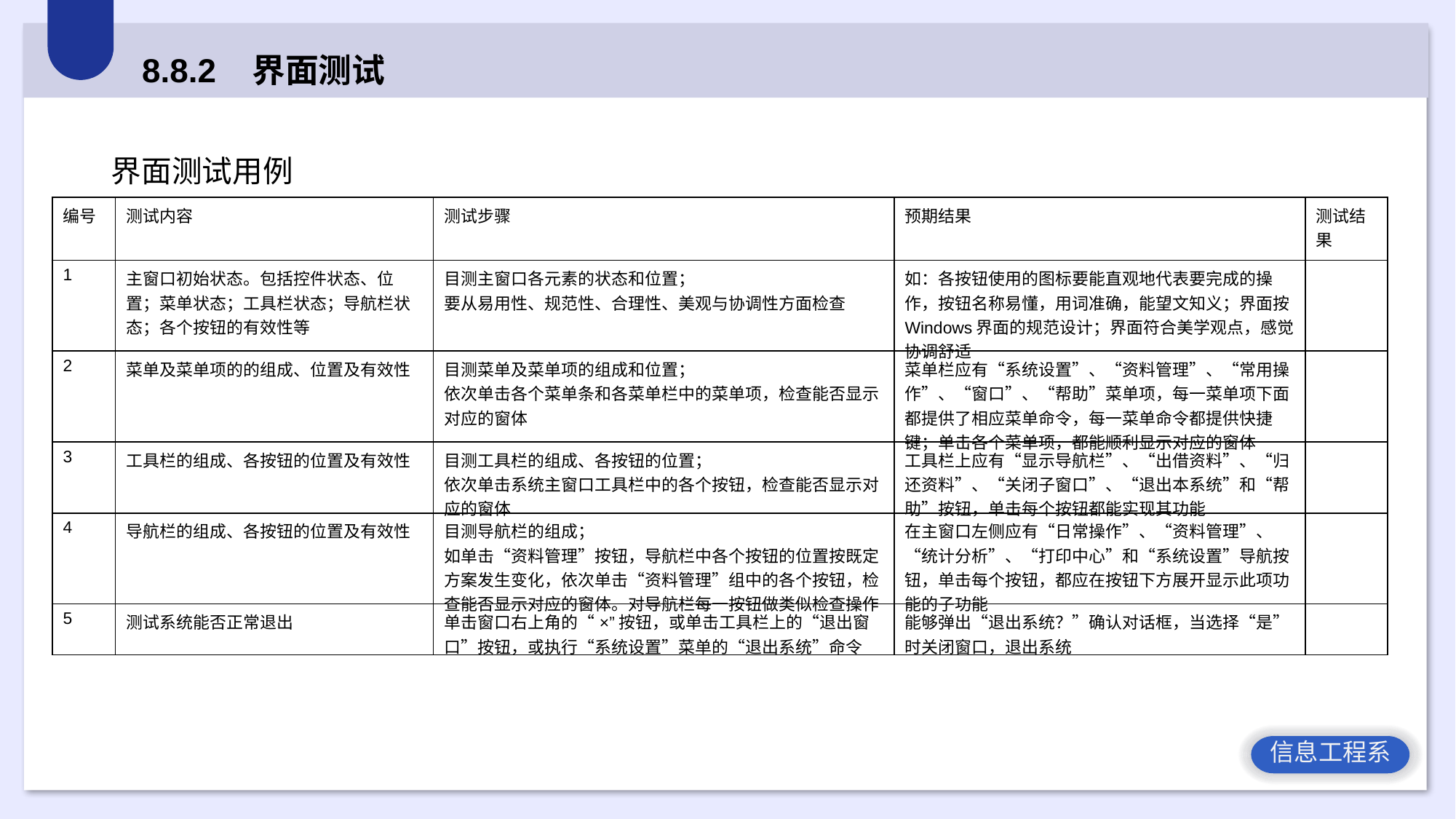

8.8.2   界面测试
界面测试用例
| 编号 | 测试内容 | 测试步骤 | 预期结果 | 测试结果 |
| --- | --- | --- | --- | --- |
| 1 | 主窗口初始状态。包括控件状态、位置；菜单状态；工具栏状态；导航栏状态；各个按钮的有效性等 | 目测主窗口各元素的状态和位置； 要从易用性、规范性、合理性、美观与协调性方面检查 | 如：各按钮使用的图标要能直观地代表要完成的操作，按钮名称易懂，用词准确，能望文知义；界面按Windows界面的规范设计；界面符合美学观点，感觉协调舒适 |  |
| 2 | 菜单及菜单项的的组成、位置及有效性 | 目测菜单及菜单项的组成和位置； 依次单击各个菜单条和各菜单栏中的菜单项，检查能否显示对应的窗体 | 菜单栏应有“系统设置”、“资料管理”、“常用操作”、“窗口”、“帮助”菜单项，每一菜单项下面都提供了相应菜单命令，每一菜单命令都提供快捷键；单击各个菜单项，都能顺利显示对应的窗体 |  |
| 3 | 工具栏的组成、各按钮的位置及有效性 | 目测工具栏的组成、各按钮的位置； 依次单击系统主窗口工具栏中的各个按钮，检查能否显示对应的窗体 | 工具栏上应有“显示导航栏”、“出借资料”、“归还资料”、“关闭子窗口”、“退出本系统”和“帮助”按钮，单击每个按钮都能实现其功能 |  |
| 4 | 导航栏的组成、各按钮的位置及有效性 | 目测导航栏的组成； 如单击“资料管理”按钮，导航栏中各个按钮的位置按既定方案发生变化，依次单击“资料管理”组中的各个按钮，检查能否显示对应的窗体。对导航栏每一按钮做类似检查操作 | 在主窗口左侧应有“日常操作”、“资料管理”、“统计分析”、“打印中心”和“系统设置”导航按钮，单击每个按钮，都应在按钮下方展开显示此项功能的子功能 |  |
| 5 | 测试系统能否正常退出 | 单击窗口右上角的“×”按钮，或单击工具栏上的“退出窗口”按钮，或执行“系统设置”菜单的“退出系统”命令 | 能够弹出“退出系统？”确认对话框，当选择“是”时关闭窗口，退出系统 |  |